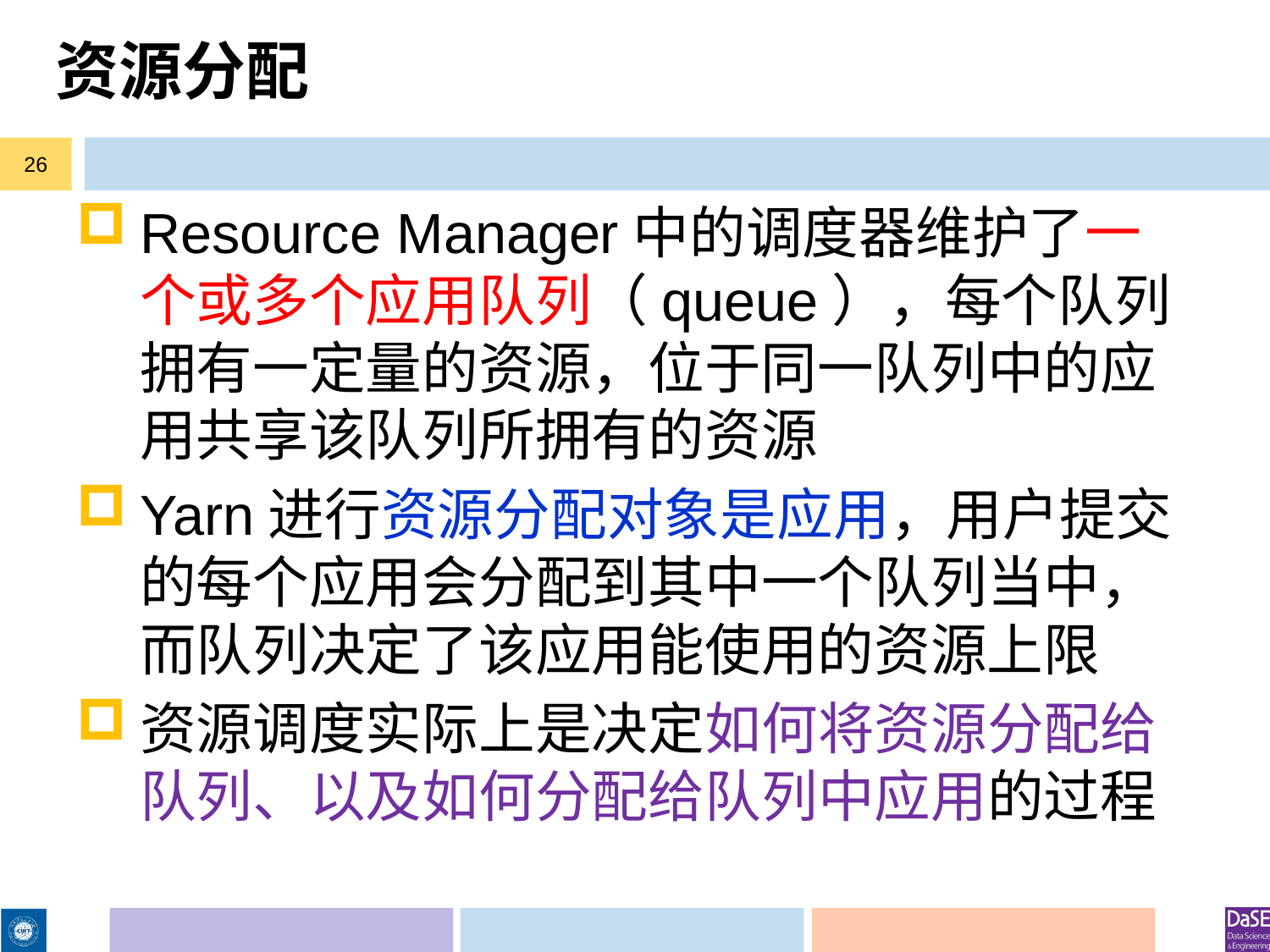

# 资源分配
26
Resource Manager中的调度器维护了一个或多个应用队列（queue），每个队列拥有一定量的资源，位于同一队列中的应用共享该队列所拥有的资源
Yarn进行资源分配对象是应用，用户提交的每个应用会分配到其中一个队列当中，而队列决定了该应用能使用的资源上限
资源调度实际上是决定如何将资源分配给队列、以及如何分配给队列中应用的过程